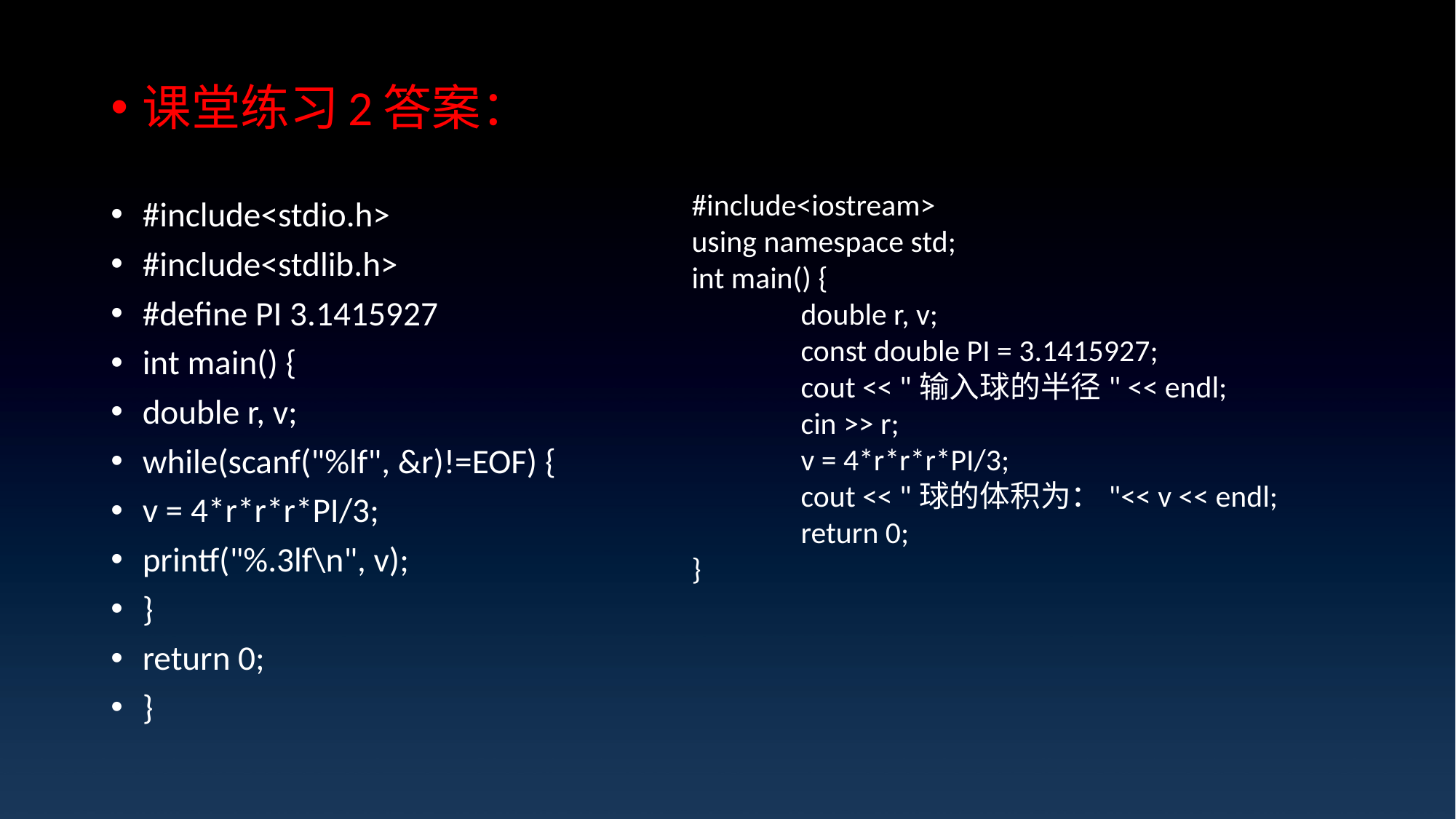

课堂练习2答案：

#include<stdio.h>
#include<stdlib.h>
#define PI 3.1415927
int main() {
	double r, v;
	while(scanf("%lf", &r)!=EOF) {
		v = 4*r*r*r*PI/3;
		printf("%.3lf\n", v);
	}
	return 0;
}
#include<iostream>
using namespace std;
int main() {
	double r, v;
	const double PI = 3.1415927;
	cout << "输入球的半径" << endl;
	cin >> r;
	v = 4*r*r*r*PI/3;
	cout << "球的体积为："<< v << endl;
	return 0;
}